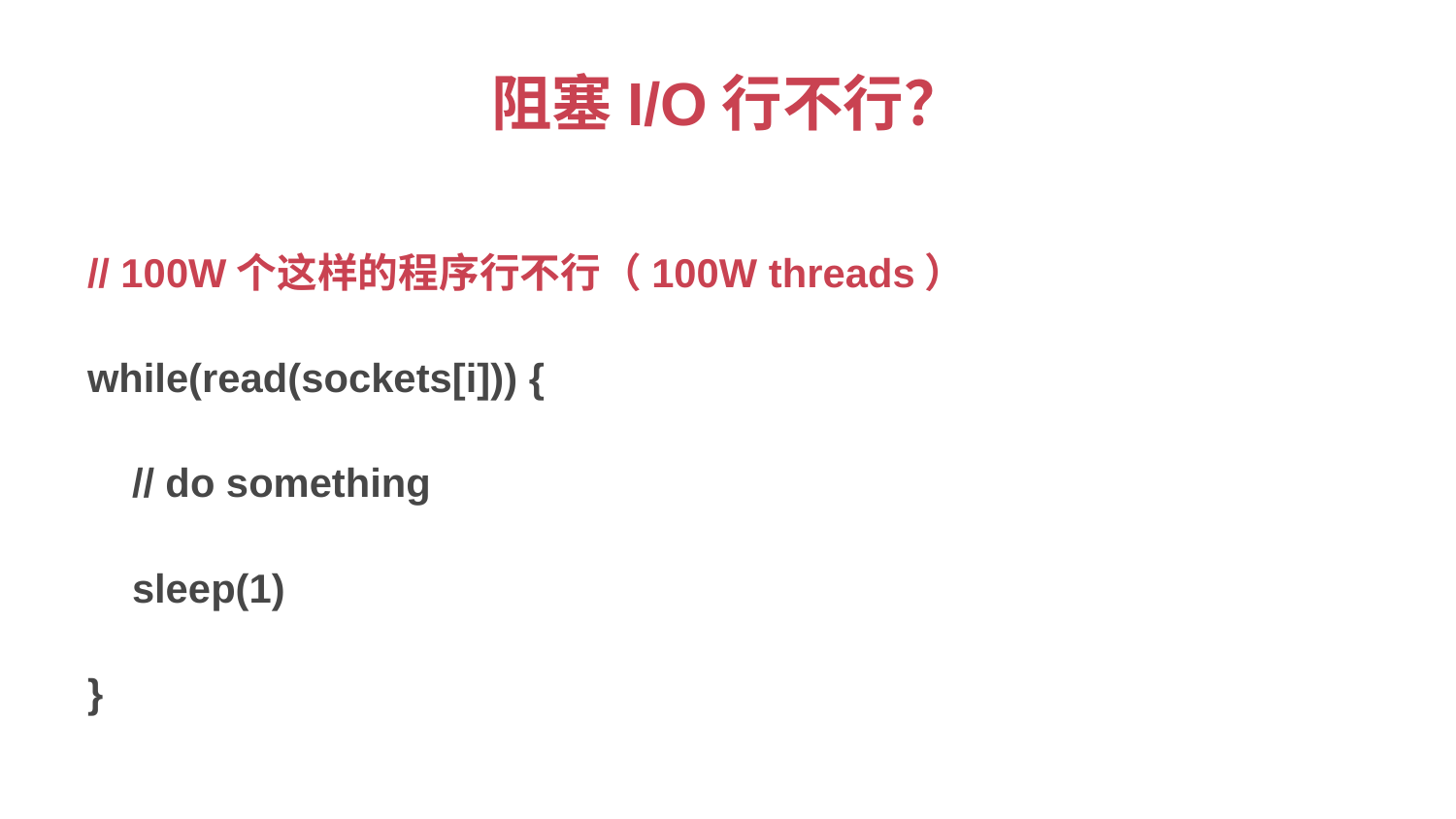

# 阻塞I/O行不行？
// 100W个这样的程序行不行（100W threads）
while(read(sockets[i])) {
    // do something
    sleep(1)
}